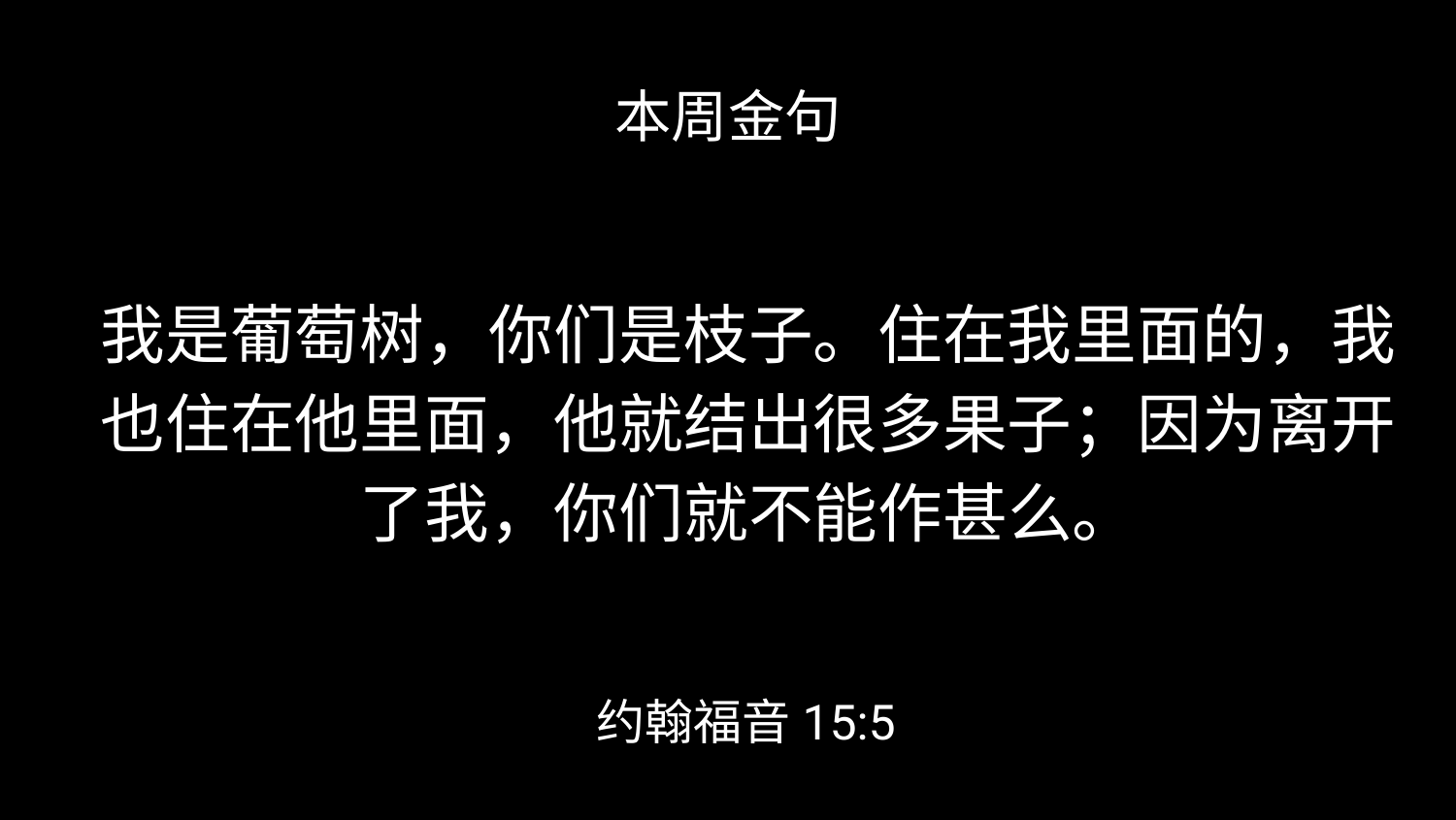

# 本周金句
我是葡萄树，你们是枝子。住在我里面的，我也住在他里面，他就结出很多果子；因为离开了我，你们就不能作甚么。
约翰福音15:5